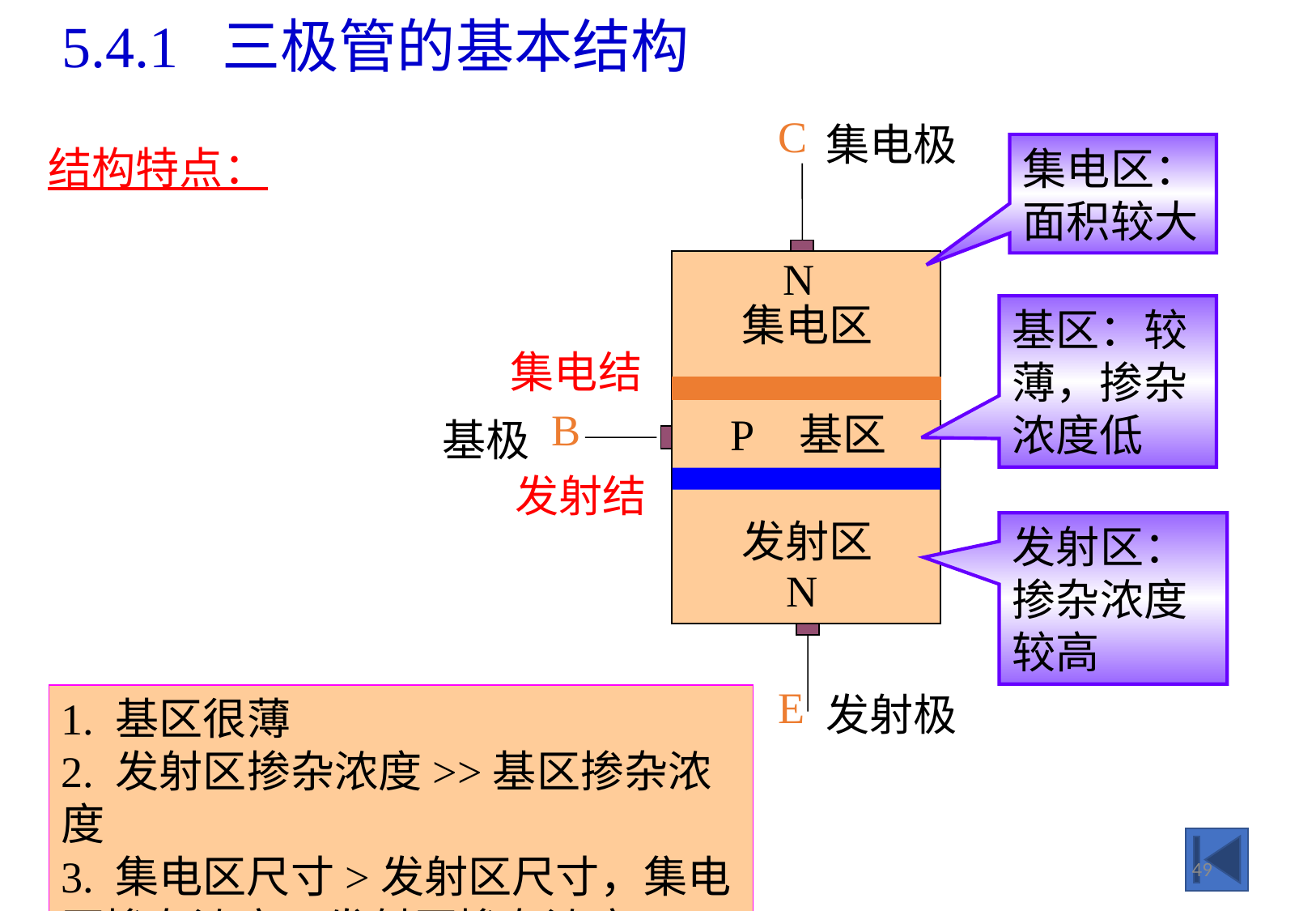

5.4.1  三极管的基本结构
C
B
E
集电极

N

集电区
集电结

P
基区

基极
发射结

发射区
N

发射极
集电区：面积较大
结构特点：
基区：较薄，掺杂浓度低
发射区：掺杂浓度较高
1. 基区很薄
2. 发射区掺杂浓度>>基区掺杂浓度
3. 集电区尺寸>发射区尺寸，集电区掺杂浓度<发射区掺杂浓度

49